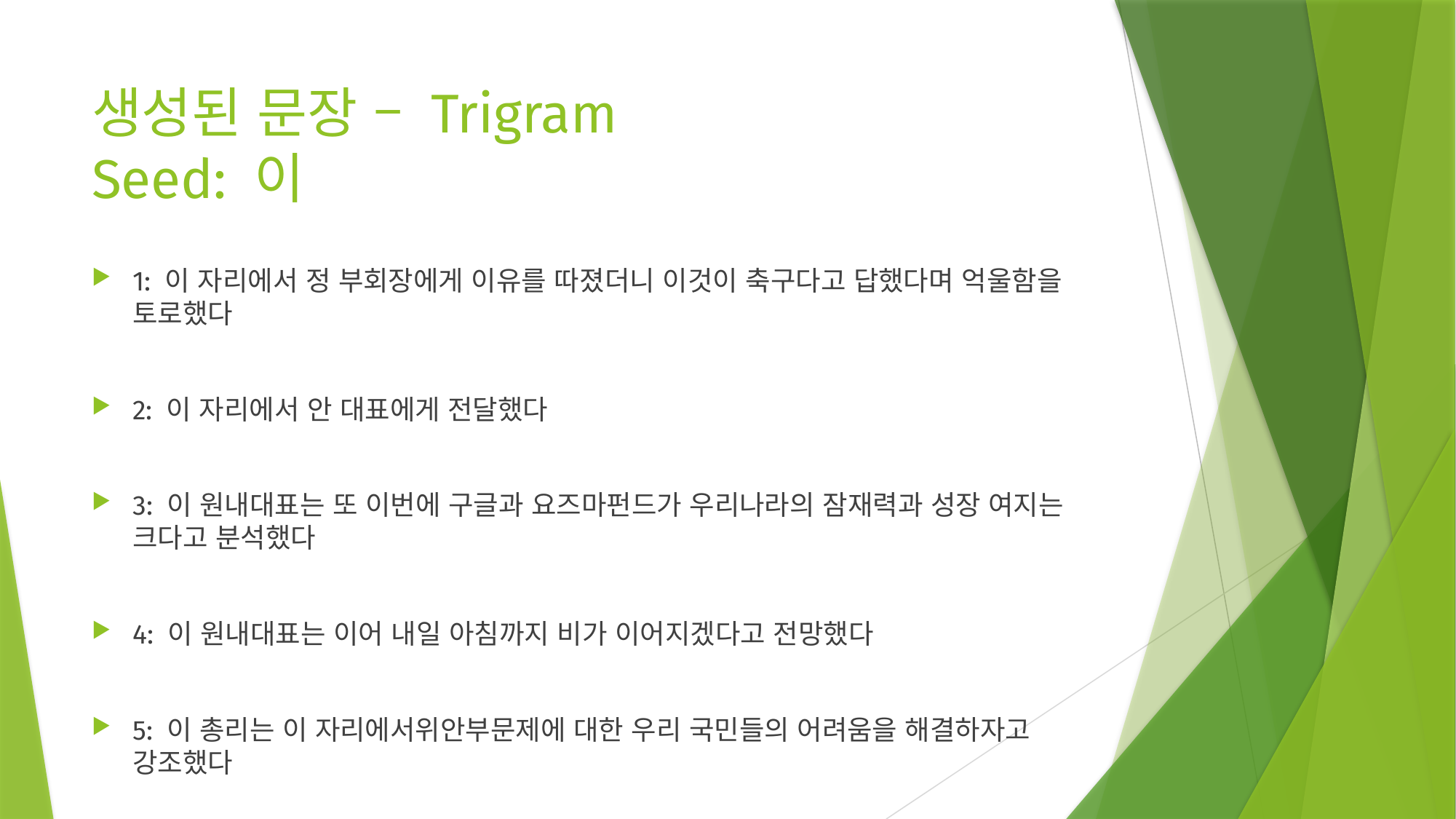

# 생성된 문장 – Trigram Seed: 이
1: 이 자리에서 정 부회장에게 이유를 따졌더니 이것이 축구다고 답했다며 억울함을 토로했다

2: 이 자리에서 안 대표에게 전달했다

3: 이 원내대표는 또 이번에 구글과 요즈마펀드가 우리나라의 잠재력과 성장 여지는 크다고 분석했다

4: 이 원내대표는 이어 내일 아침까지 비가 이어지겠다고 전망했다

5: 이 총리는 이 자리에서위안부문제에 대한 우리 국민들의 어려움을 해결하자고 강조했다